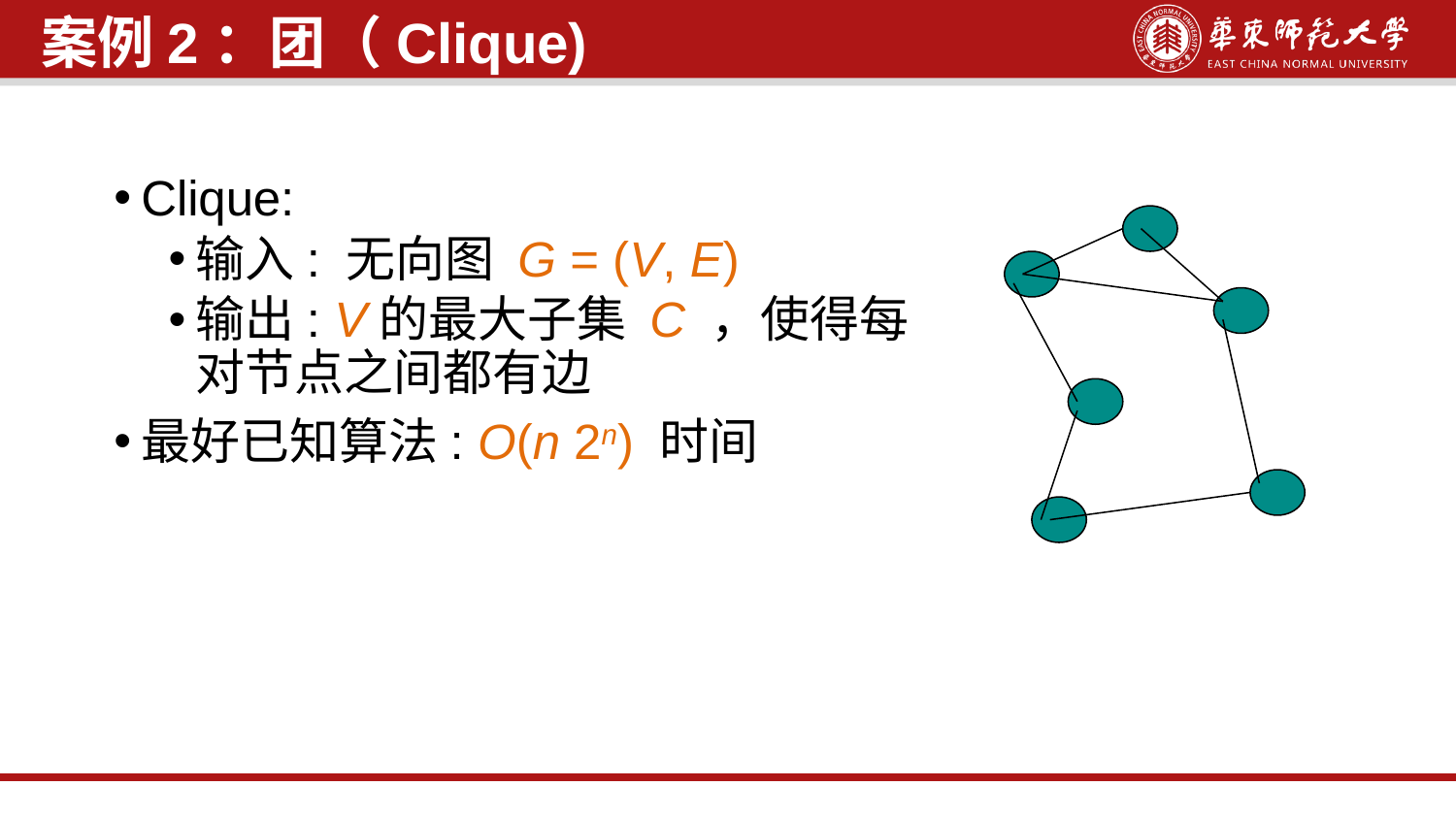

案例2：团（Clique)
Clique:
输入: 无向图 G = (V, E)
输出: V的最大子集 C ，使得每对节点之间都有边
最好已知算法: O(n 2n) 时间